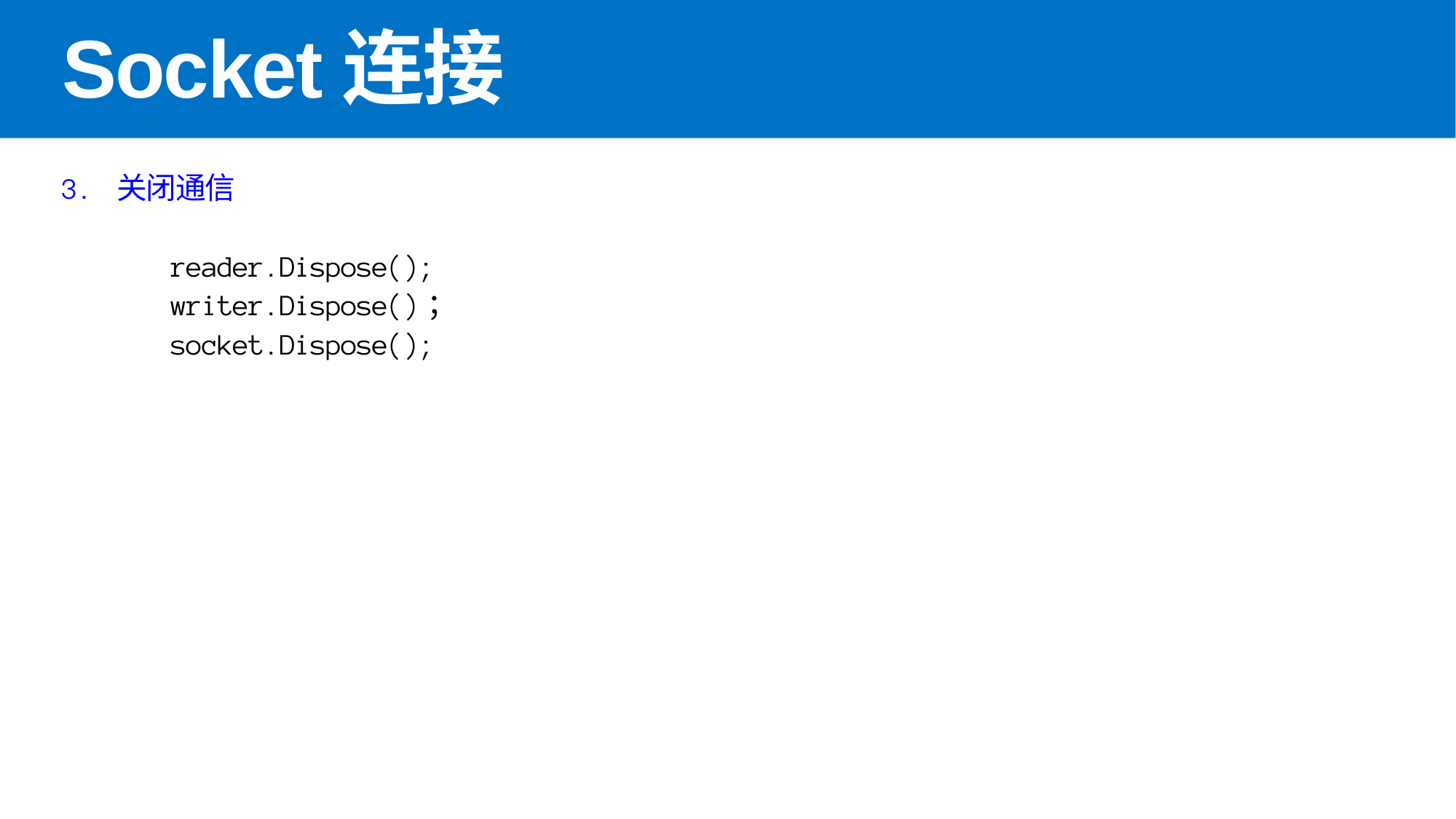

# Socket连接
3. 关闭通信

	reader.Dispose();
	writer.Dispose()；
	socket.Dispose();